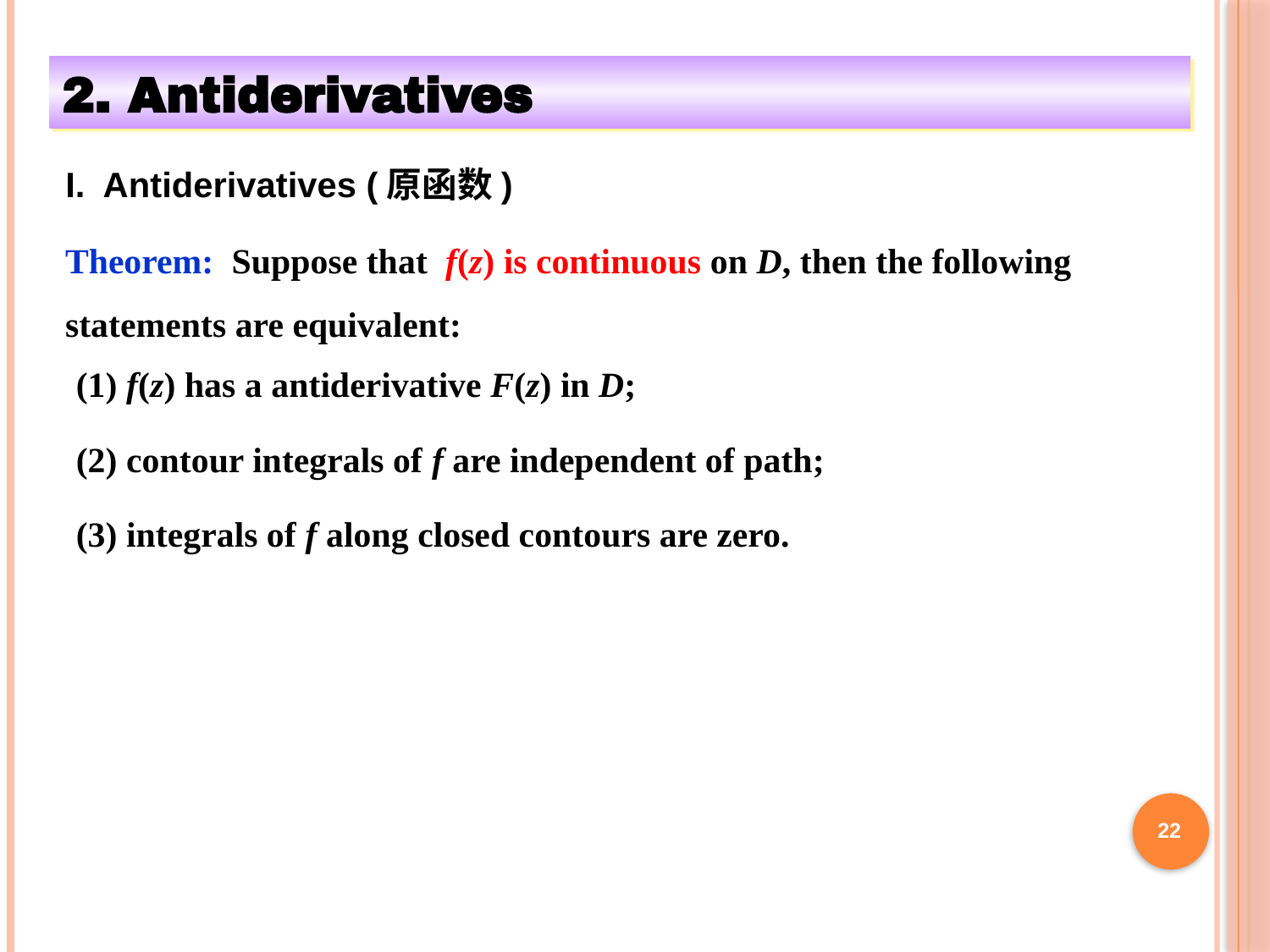

2. Antiderivatives
I.  Antiderivatives (原函数)
Theorem:  Suppose that  f(z) is continuous on D, then the following statements are equivalent:
(1) f(z) has a antiderivative F(z) in D;
(2) contour integrals of f are independent of path;
(3) integrals of f along closed contours are zero.
22